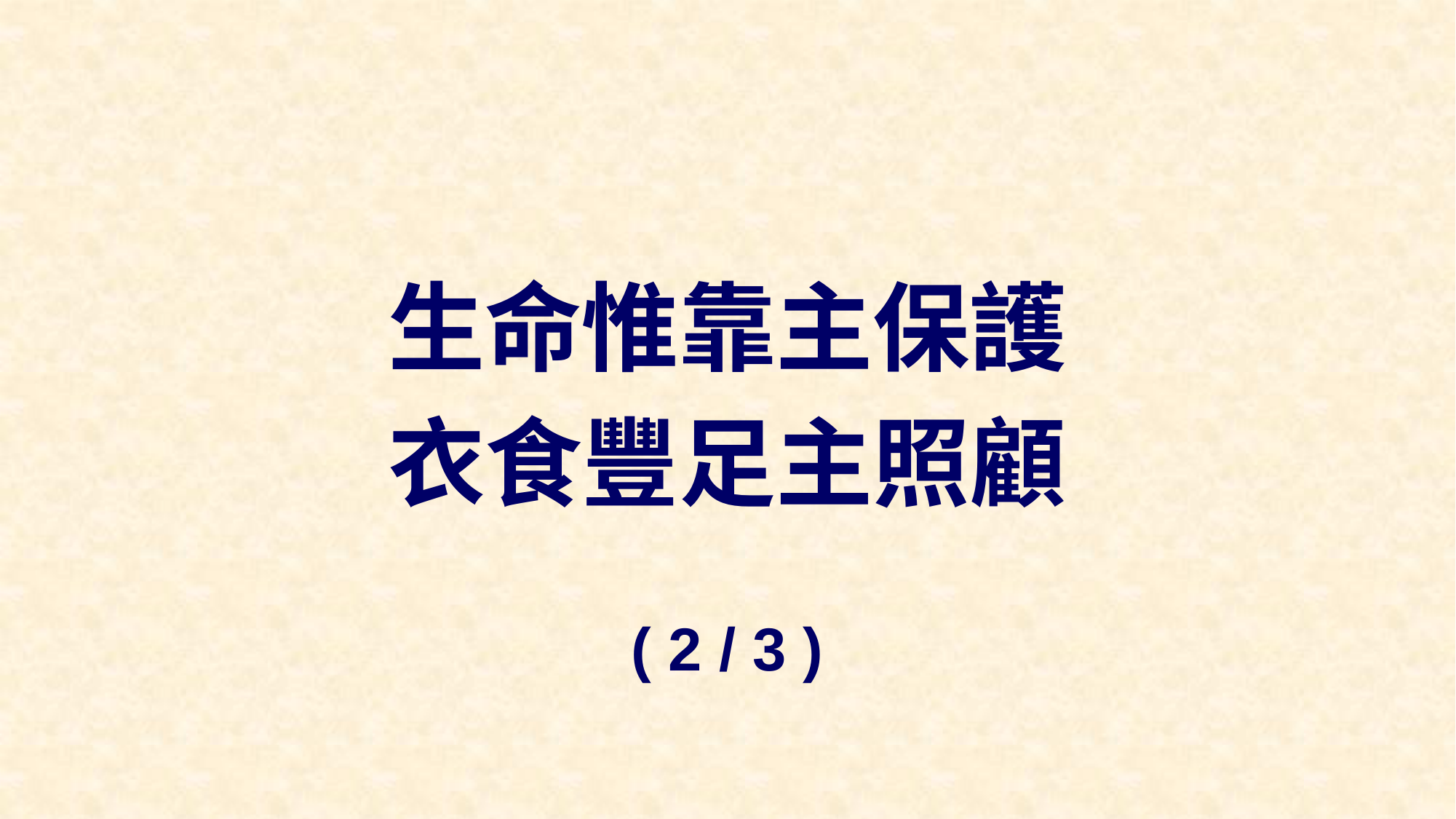

生命惟靠主保護
衣食豐足主照顧
( 2 / 3 )